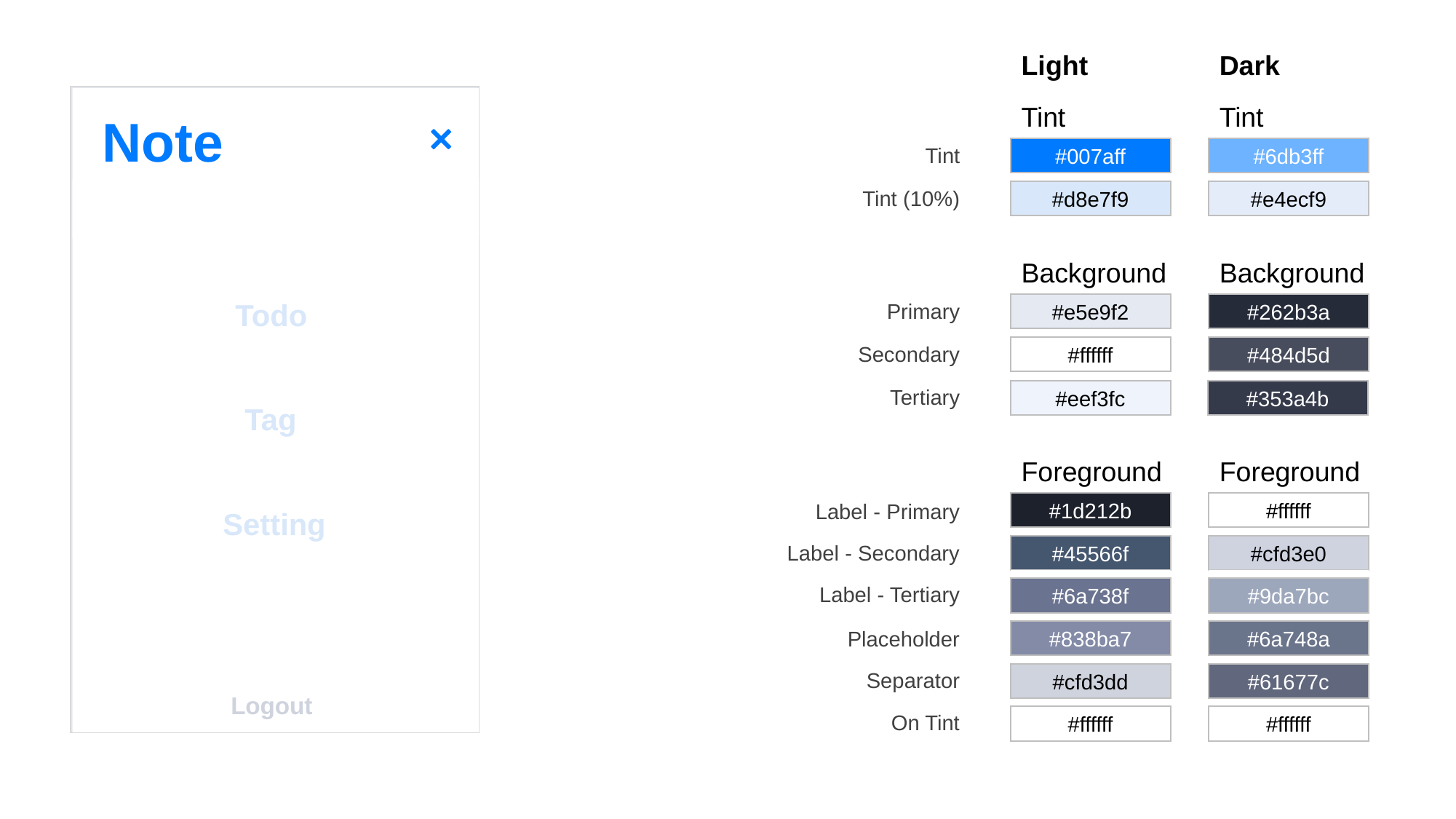

Light
Dark

Tint
Tint
Note

Tint
#007aff
#6db3ff

Tint (10%)
#d8e7f9
#e4ecf9
Search
Background
Background

Note title
Todo
Primary
#e5e9f2
#262b3a
2019.01.02
Secondary
#ffffff
#484d5d
Tertiary
#353a4b
#eef3fc
JavaScript Promise 공부
제너레이터 학습함

내일 복습 진행하기!
Tag
#3
Foreground
Foreground
Label - Primary
#1d212b
#ffffff
Setting

Label - Secondary
#45566f
#cfd3e0
Note title
#ffffff
#ffffff
Label - Tertiary
#6a738f
#9da7bc
2019.01.01
Placeholder
#838ba7
#6a748a
+
+
새로운 개발 도구를 찾았다.
Separator
#cfd3dd
#61677c
Logout
On Tint
#ffffff
#ffffff